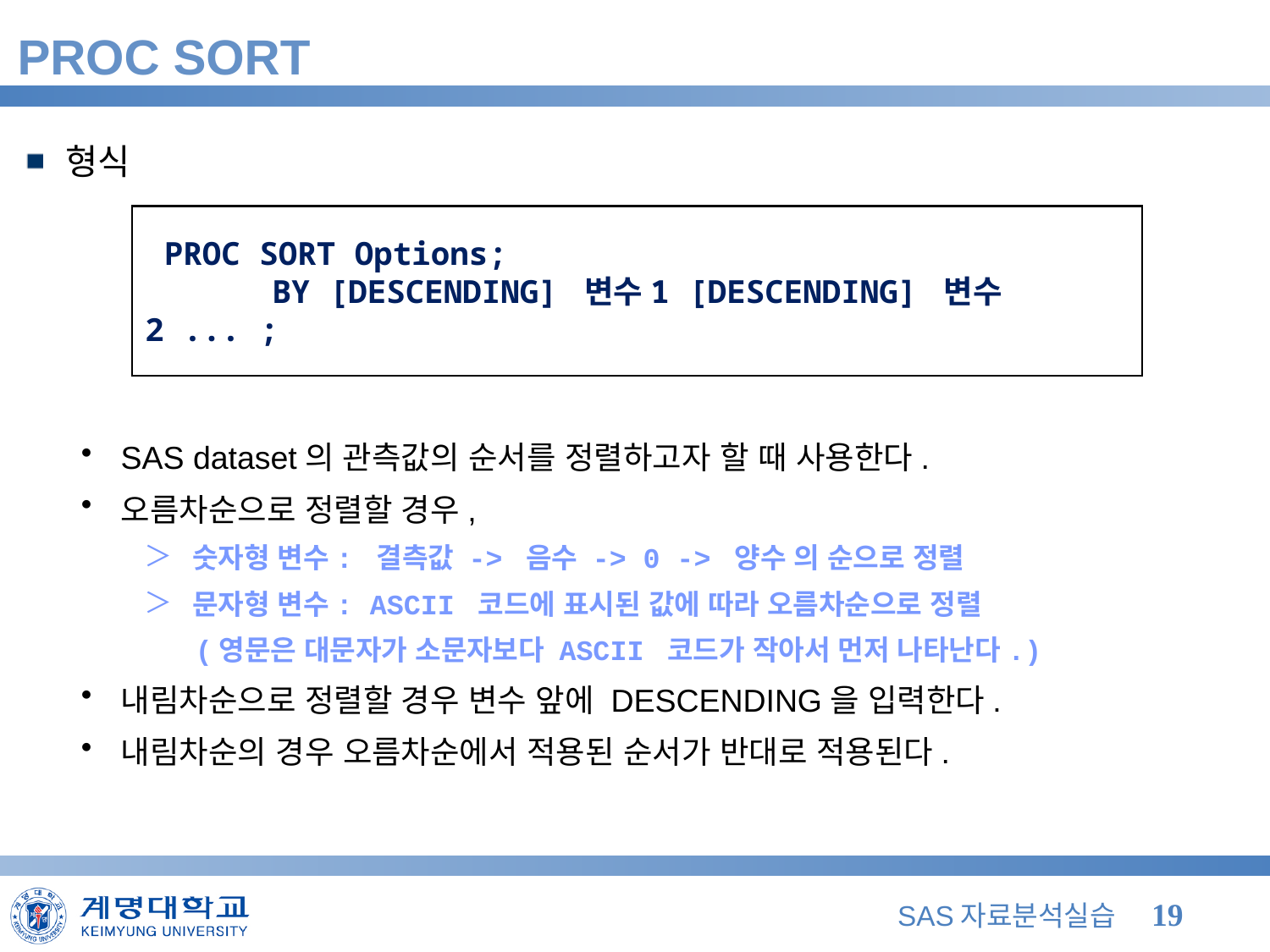

# PROC SORT
형식

SAS dataset의 관측값의 순서를 정렬하고자 할 때 사용한다.
오름차순으로 정렬할 경우,
숫자형 변수: 결측값 -> 음수 -> 0 -> 양수 의 순으로 정렬
문자형 변수: ASCII 코드에 표시된 값에 따라 오름차순으로 정렬
   (영문은 대문자가 소문자보다 ASCII 코드가 작아서 먼저 나타난다.)
내림차순으로 정렬할 경우 변수 앞에 DESCENDING을 입력한다.
내림차순의 경우 오름차순에서 적용된 순서가 반대로 적용된다.
 PROC SORT Options;
	BY [DESCENDING] 변수1 [DESCENDING] 변수2 ... ;